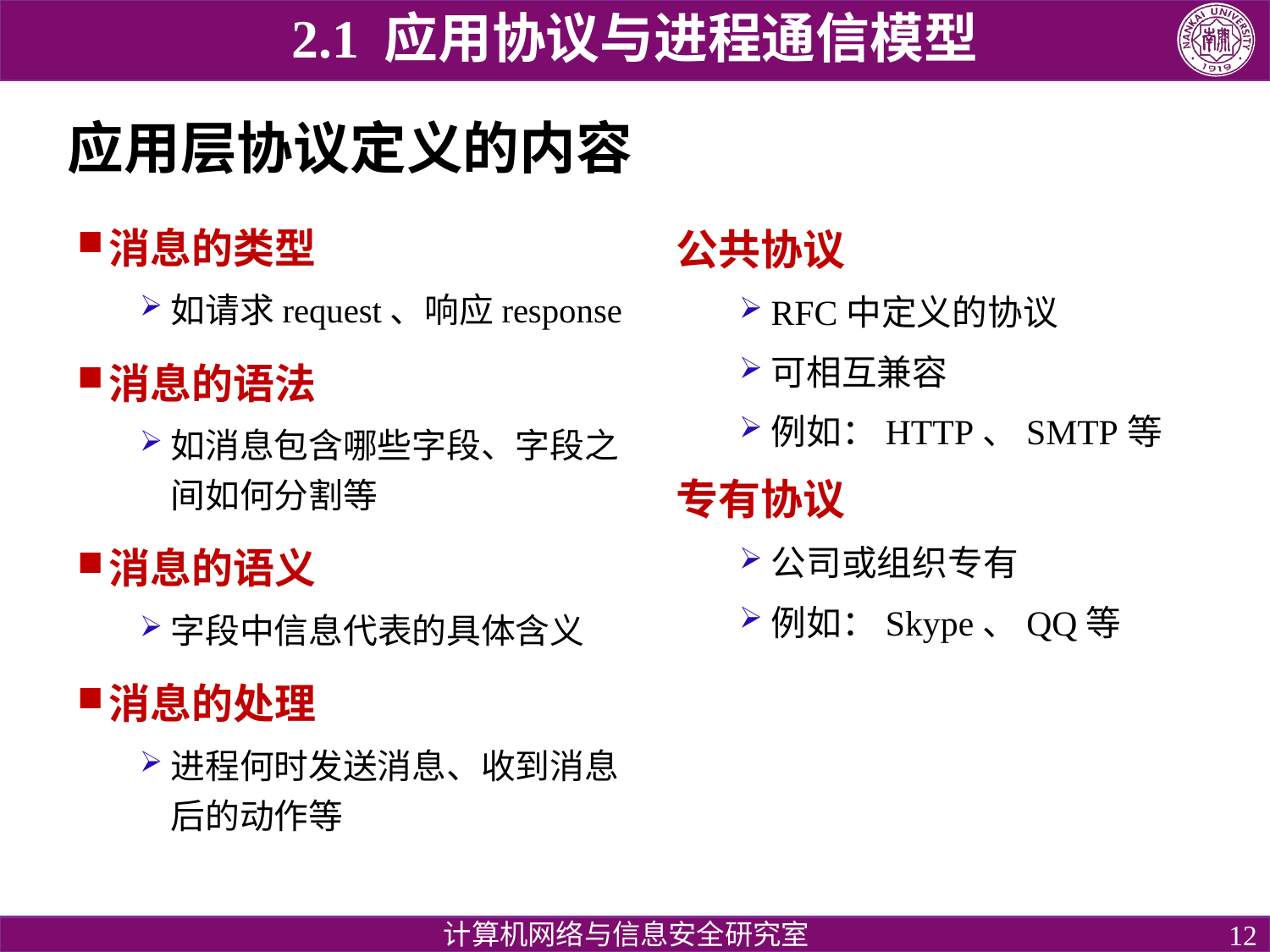

2.1 应用协议与进程通信模型
# 应用层协议定义的内容
消息的类型
如请求request、响应response
消息的语法
如消息包含哪些字段、字段之间如何分割等
消息的语义
字段中信息代表的具体含义
消息的处理
进程何时发送消息、收到消息后的动作等
公共协议
RFC中定义的协议
可相互兼容
例如：HTTP、SMTP等
专有协议
公司或组织专有
例如：Skype、QQ等